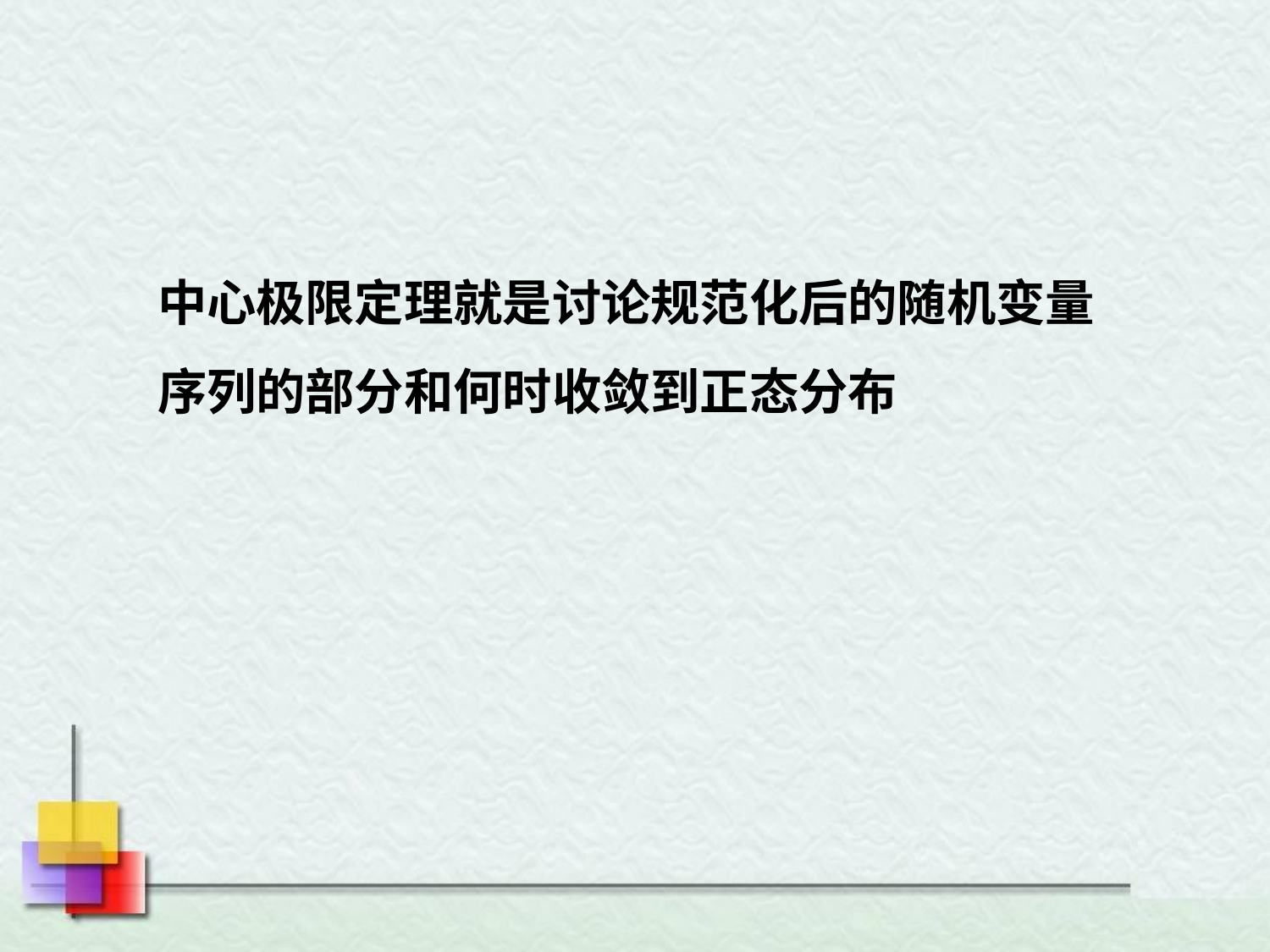

中心极限定理就是讨论规范化后的随机变量序列的部分和何时收敛到正态分布